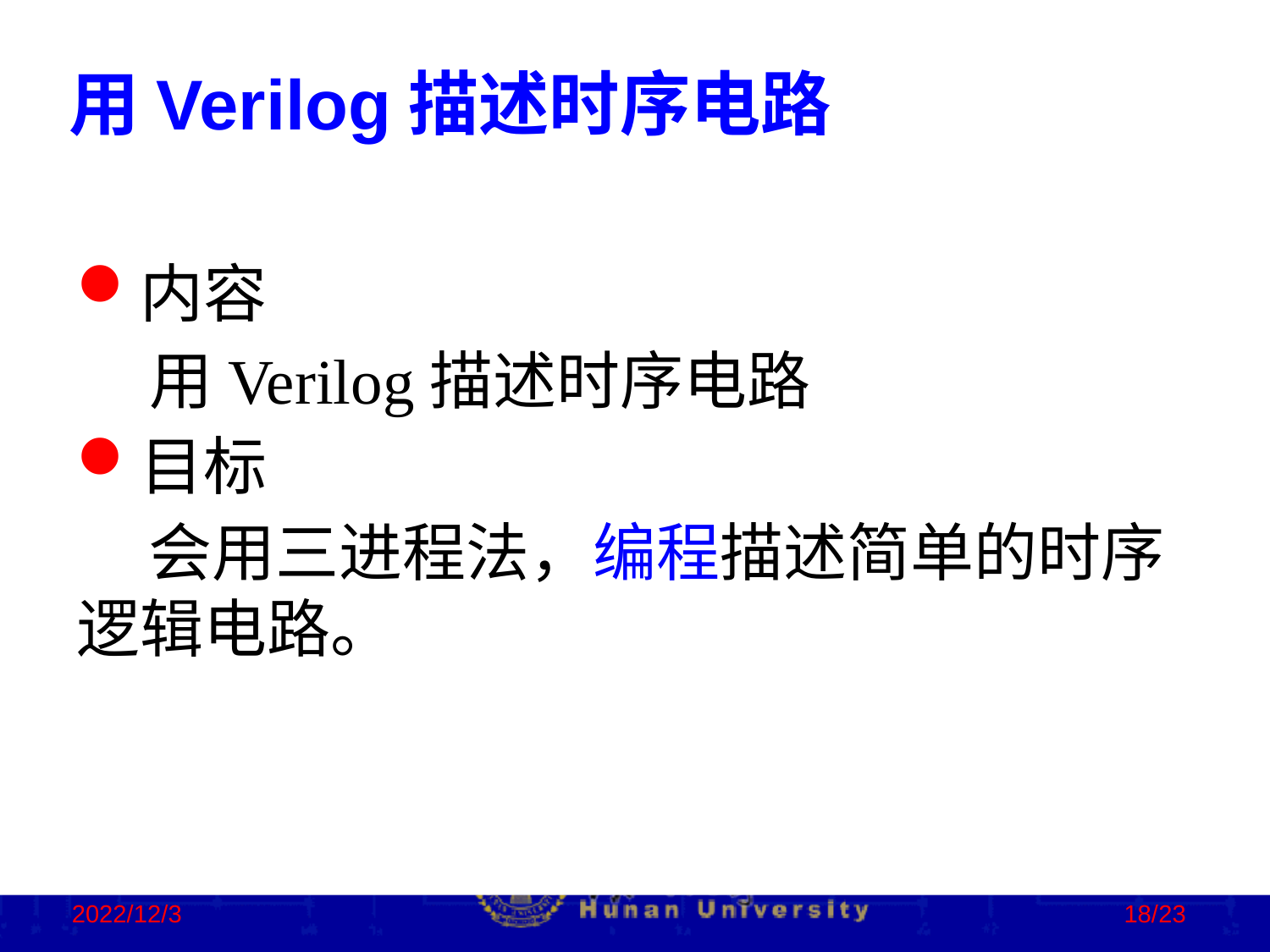

用Verilog描述时序电路
内容
    用Verilog描述时序电路

目标
    会用三进程法，编程描述简单的时序逻辑电路。
2022/12/3
18/23